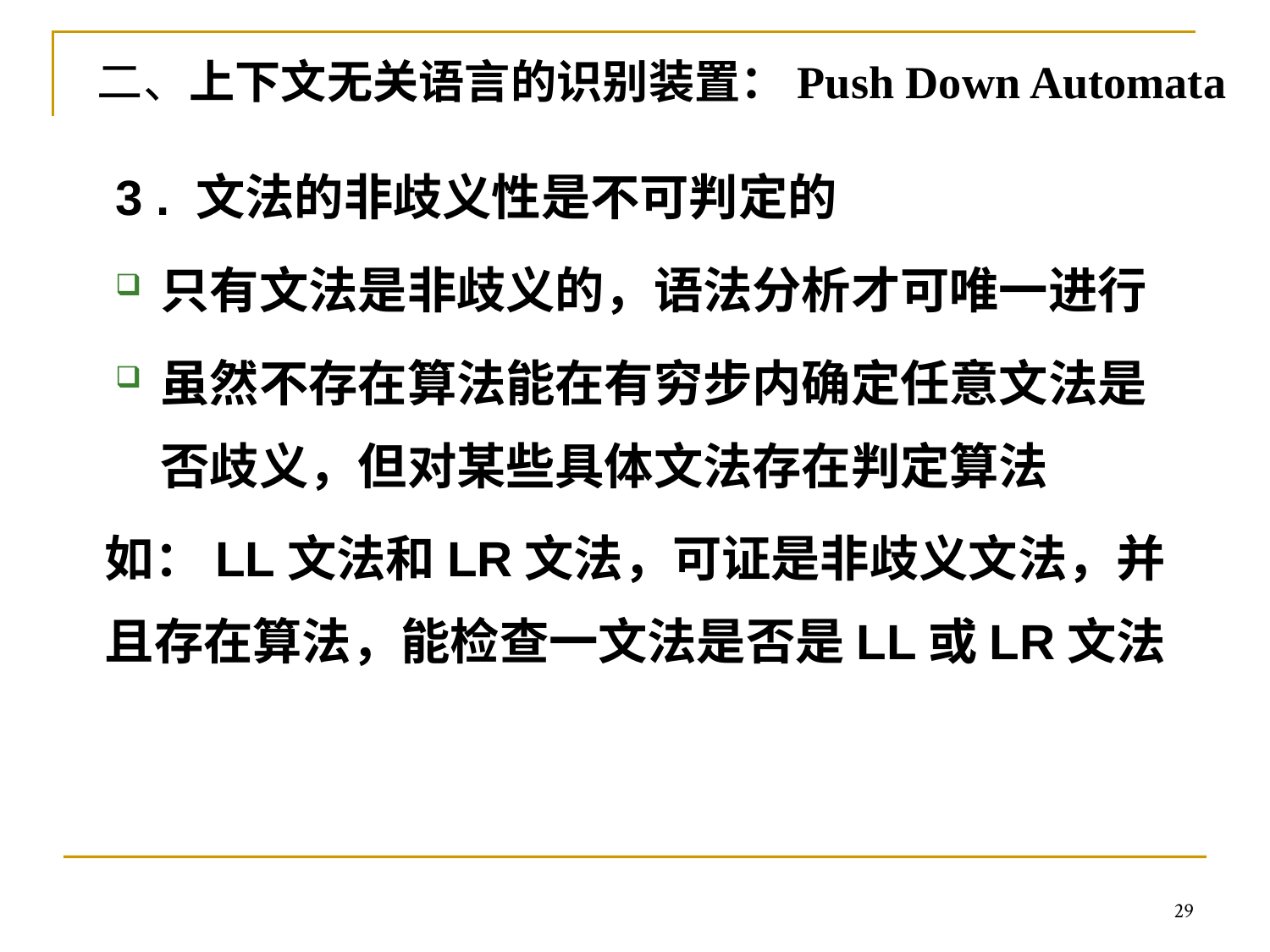

二、上下文无关语言的识别装置：Push Down Automata
3 . 文法的非歧义性是不可判定的
只有文法是非歧义的，语法分析才可唯一进行
虽然不存在算法能在有穷步内确定任意文法是否歧义，但对某些具体文法存在判定算法
如：LL文法和LR文法，可证是非歧义文法，并且存在算法，能检查一文法是否是LL或LR文法
29